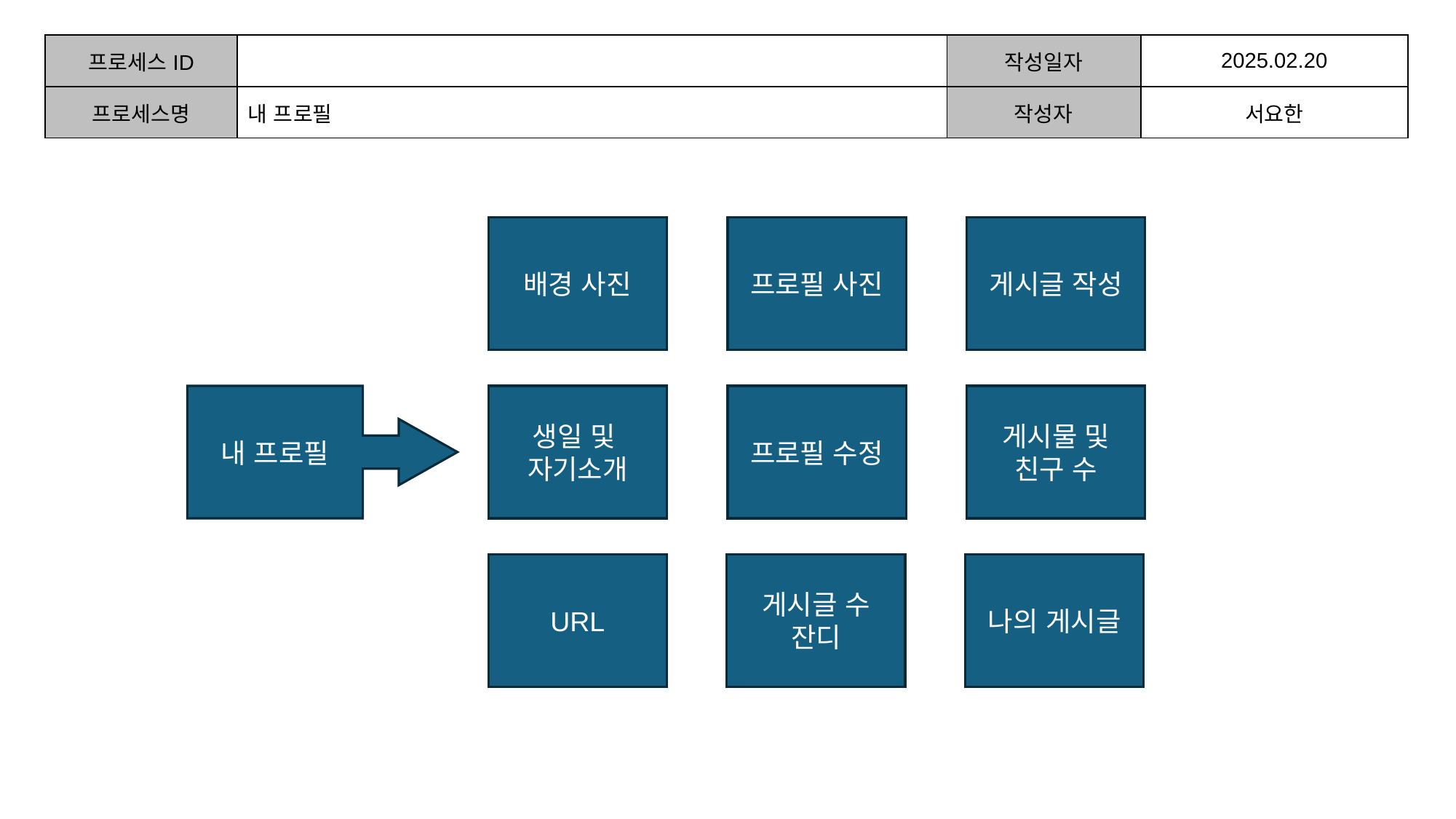

| 프로세스ID |  | 작성일자 | 2025.02.20 |
| --- | --- | --- | --- |
| 프로세스명 | 내 프로필 | 작성자 | 서요한 |
|  |  |  |  |
배경 사진
프로필 사진
게시글 작성
내 프로필
생일 및
자기소개
프로필 수정
게시물 및
친구 수
URL
게시글 수
잔디
나의 게시글